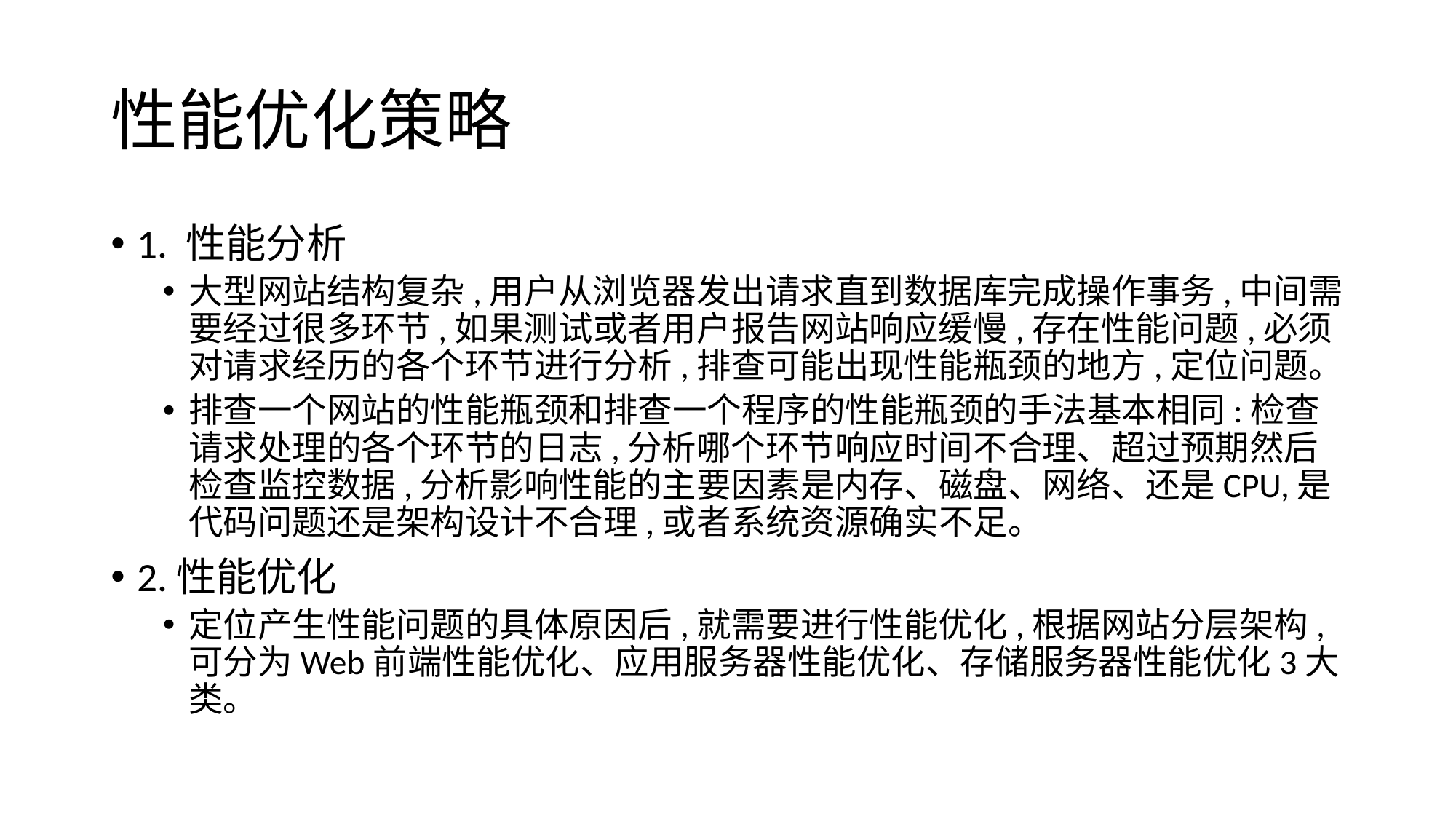

# 性能优化策略
1. 性能分析
大型网站结构复杂,用户从浏览器发出请求直到数据库完成操作事务,中间需要经过很多环节,如果测试或者用户报告网站响应缓慢,存在性能问题,必须对请求经历的各个环节进行分析,排查可能出现性能瓶颈的地方,定位问题。
排查一个网站的性能瓶颈和排查一个程序的性能瓶颈的手法基本相同:检查请求处理的各个环节的日志,分析哪个环节响应时间不合理、超过预期然后检查监控数据,分析影响性能的主要因素是内存、磁盘、网络、还是CPU,是代码问题还是架构设计不合理,或者系统资源确实不足。
2.性能优化
定位产生性能问题的具体原因后,就需要进行性能优化,根据网站分层架构,可分为Web前端性能优化、应用服务器性能优化、存储服务器性能优化3大类。